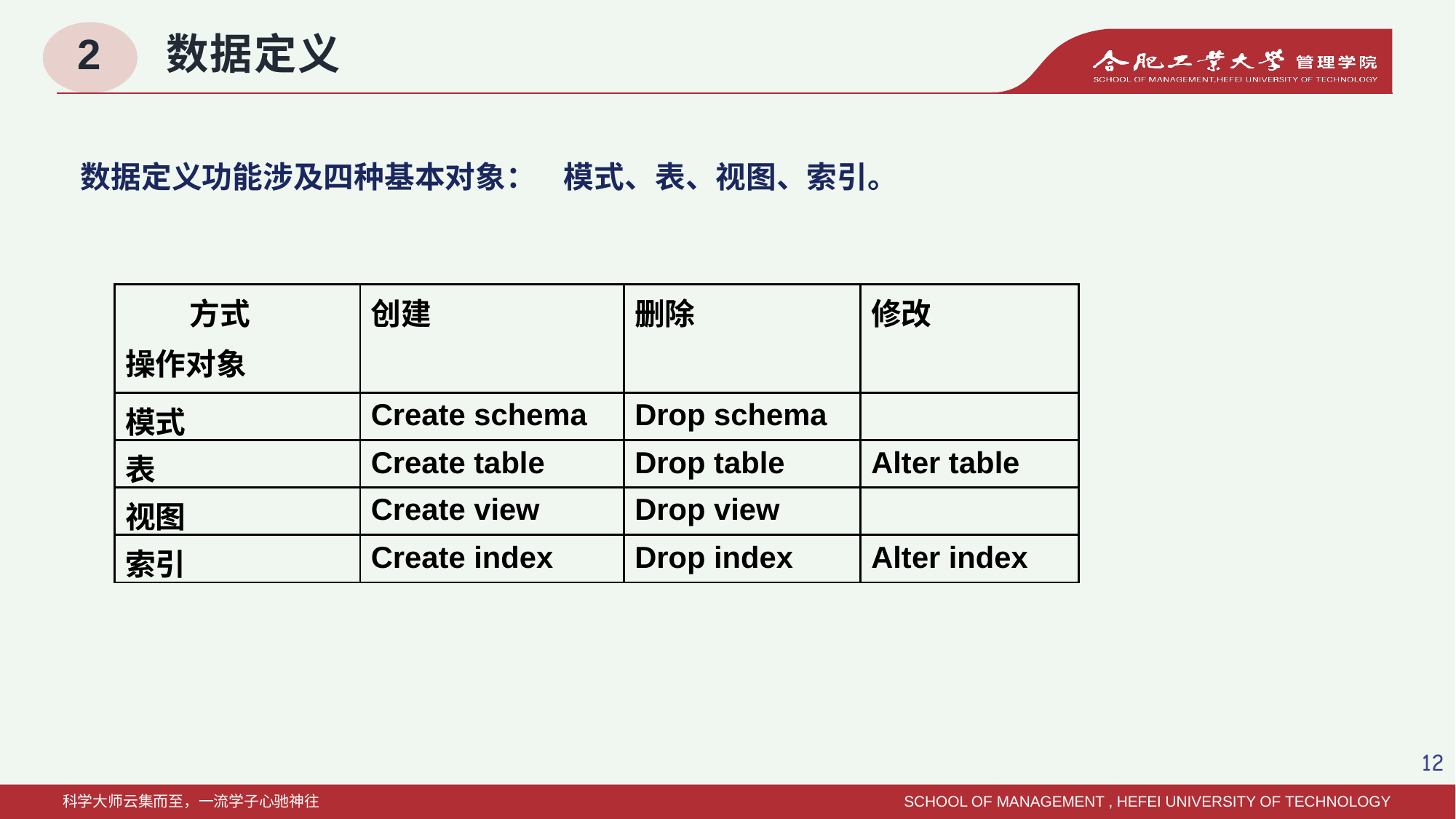

# 2    数据定义
数据定义功能涉及四种基本对象：    模式、表、视图、索引。
| 方式 操作对象 | 创建 | 删除 | 修改 |
| --- | --- | --- | --- |
| 模式 | Create schema | Drop schema |  |
| 表 | Create table | Drop table | Alter table |
| 视图 | Create view | Drop view |  |
| 索引 | Create index | Drop index | Alter index |
12